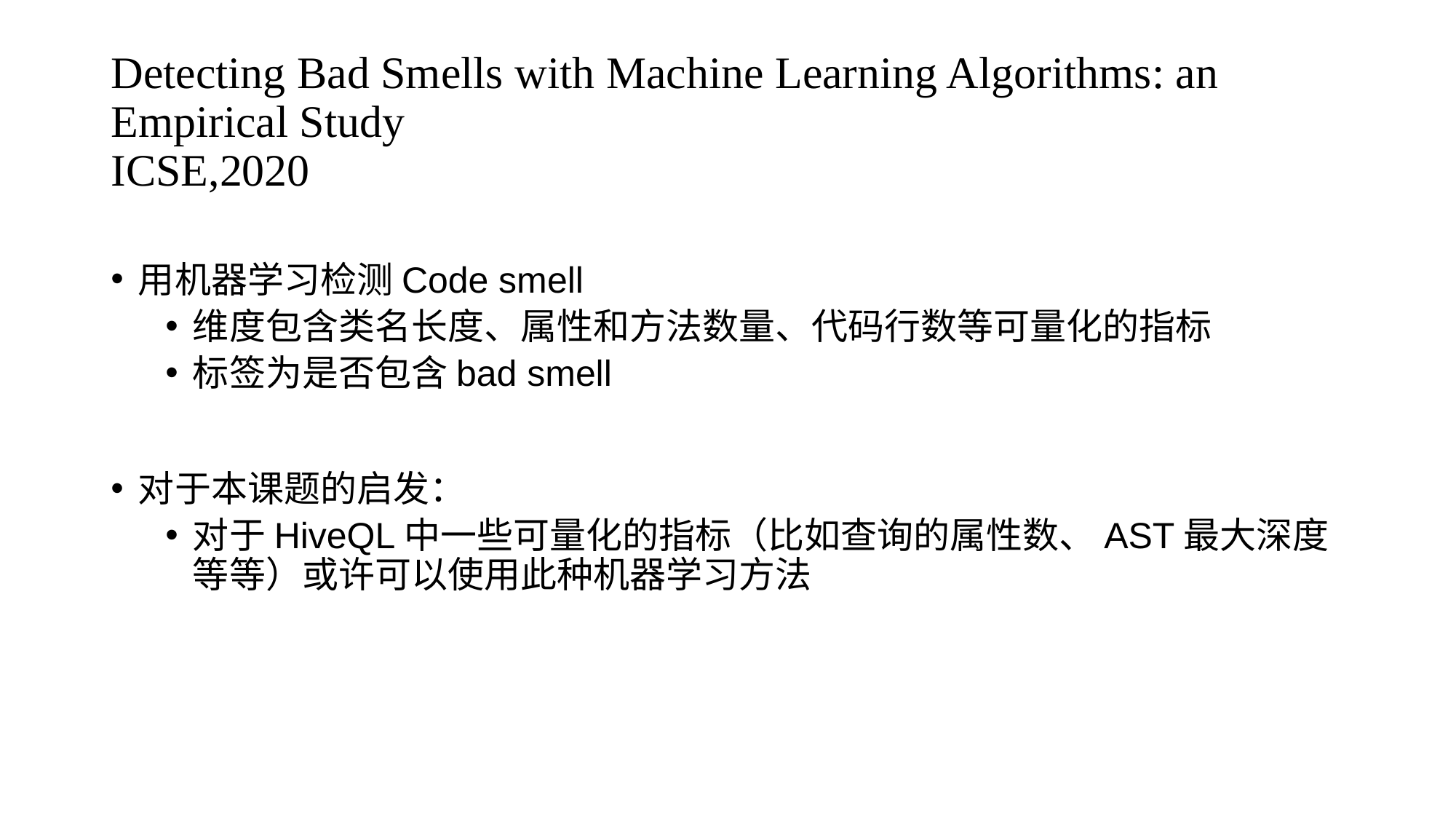

# Detecting Bad Smells with Machine Learning Algorithms: an Empirical Study ICSE,2020
用机器学习检测Code smell
维度包含类名长度、属性和方法数量、代码行数等可量化的指标
标签为是否包含bad smell

对于本课题的启发：
对于HiveQL中一些可量化的指标（比如查询的属性数、AST最大深度等等）或许可以使用此种机器学习方法